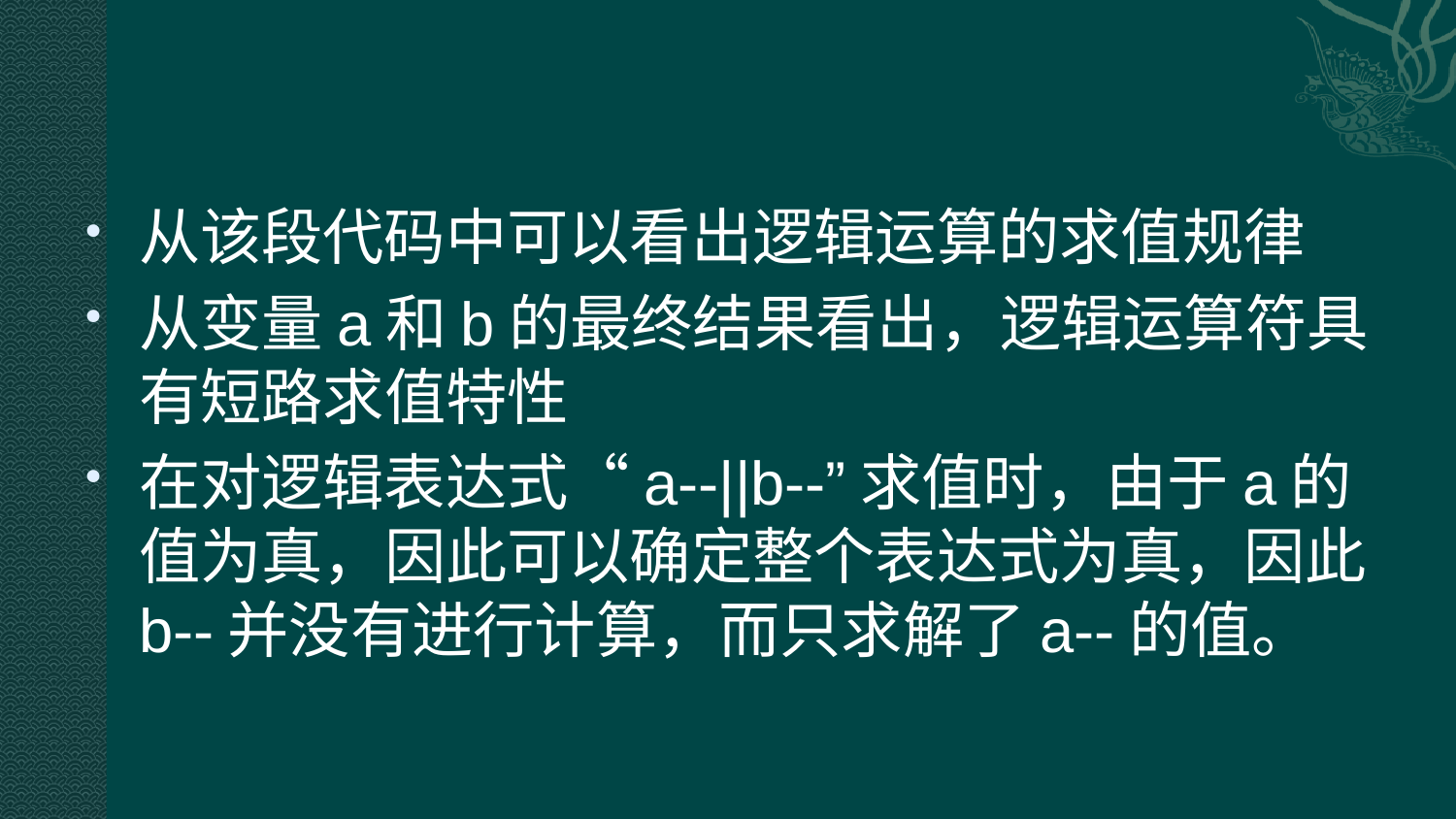

#
从该段代码中可以看出逻辑运算的求值规律
从变量a和b的最终结果看出，逻辑运算符具有短路求值特性
在对逻辑表达式“a--||b--”求值时，由于a的值为真，因此可以确定整个表达式为真，因此b--并没有进行计算，而只求解了a--的值。